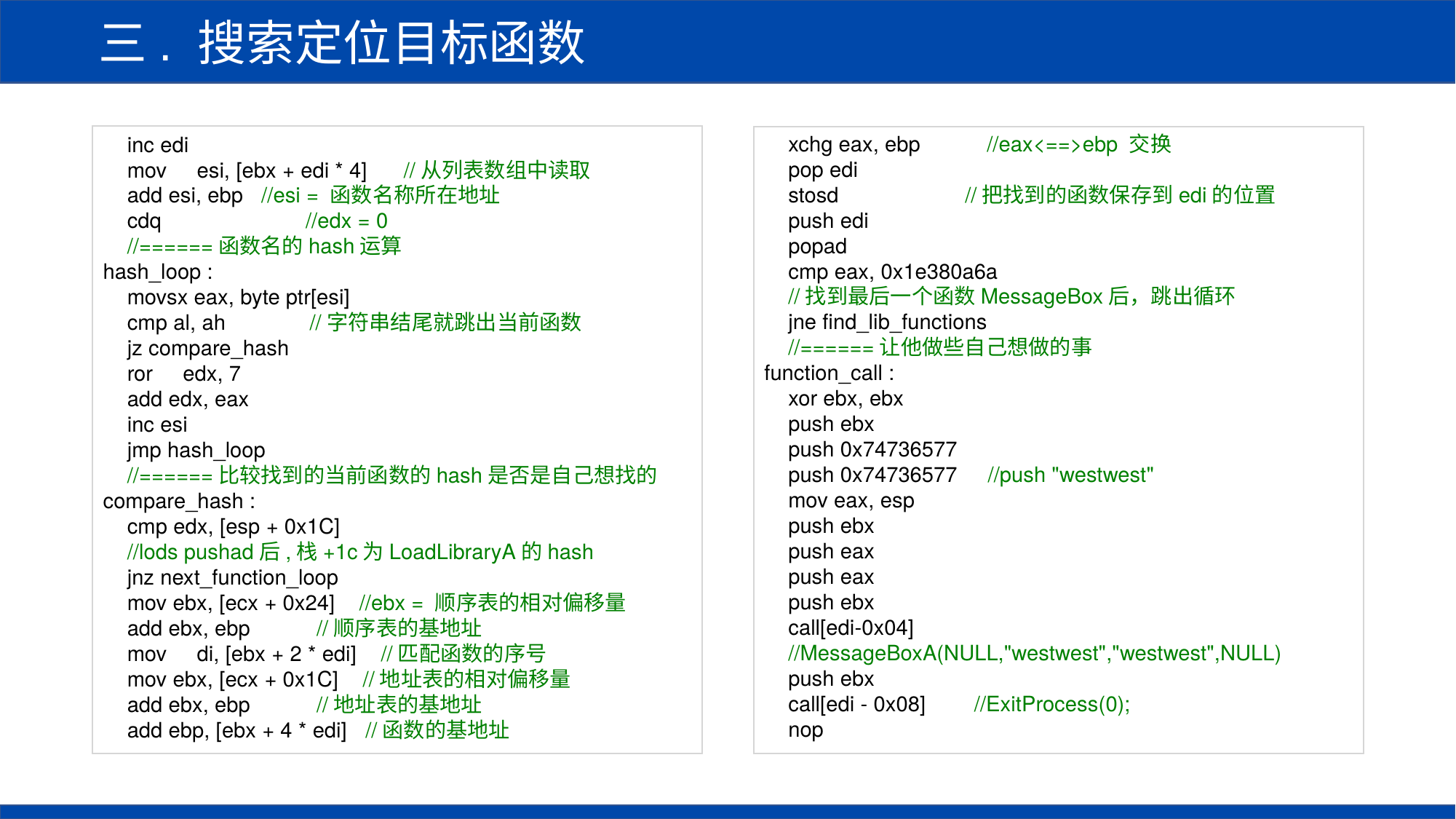

三. 搜索定位目标函数
    xchg eax, ebp           //eax<==>ebp 交换
    pop edi
    stosd                     //把找到的函数保存到edi的位置
    push edi
    popad
    cmp eax, 0x1e380a6a
    //找到最后一个函数MessageBox后，跳出循环
    jne find_lib_functions
    //======让他做些自己想做的事
function_call :
    xor ebx, ebx
    push ebx
    push 0x74736577
    push 0x74736577     //push "westwest"
    mov eax, esp
    push ebx
    push eax
    push eax
    push ebx
    call[edi-0x04]
    //MessageBoxA(NULL,"westwest","westwest",NULL)
    push ebx
    call[edi - 0x08]        //ExitProcess(0);
    nop
    inc edi
    mov     esi, [ebx + edi * 4]      //从列表数组中读取
    add esi, ebp   //esi = 函数名称所在地址
    cdq                        //edx = 0
    //======函数名的hash运算
hash_loop :
    movsx eax, byte ptr[esi]
    cmp al, ah              //字符串结尾就跳出当前函数
    jz compare_hash
    ror     edx, 7
    add edx, eax
    inc esi
    jmp hash_loop
    //======比较找到的当前函数的hash是否是自己想找的
compare_hash :
    cmp edx, [esp + 0x1C]
    //lods pushad后,栈+1c为LoadLibraryA的hash
    jnz next_function_loop
    mov ebx, [ecx + 0x24]    //ebx = 顺序表的相对偏移量
    add ebx, ebp           //顺序表的基地址
    mov     di, [ebx + 2 * edi]    //匹配函数的序号
    mov ebx, [ecx + 0x1C]    //地址表的相对偏移量
    add ebx, ebp           //地址表的基地址
    add ebp, [ebx + 4 * edi]   //函数的基地址